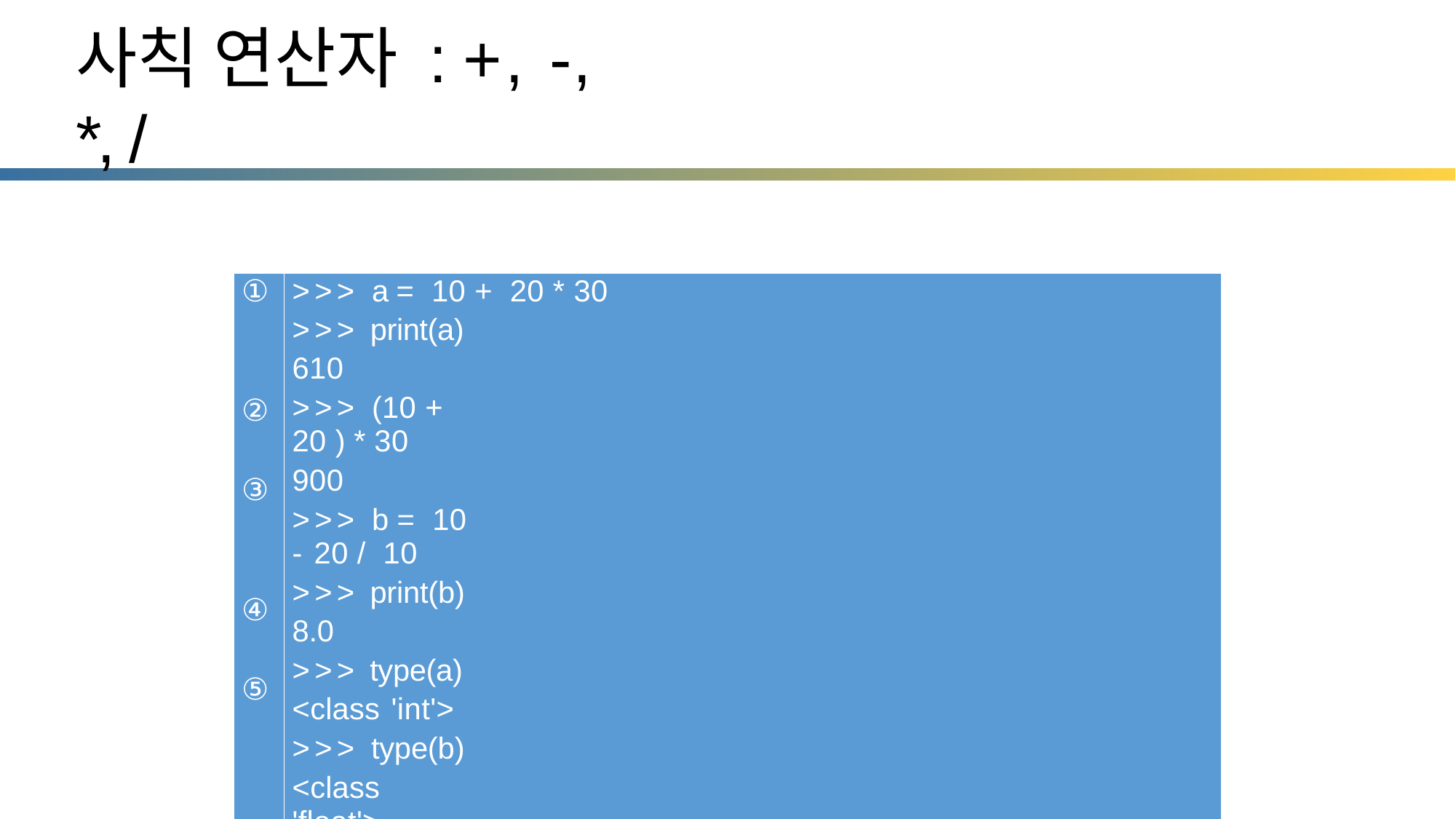

# 사칙 연산자 : +, -, *, /
| ① ② ③ ④ ⑤ | >>> a = 10 + 20 \* 30 >>> print(a) 610 >>> (10 + 20 ) \* 30 900 >>> b = 10 - 20 / 10 >>> print(b) 8.0 >>> type(a) <class 'int'> >>> type(b) <class 'float'> |
| --- | --- |